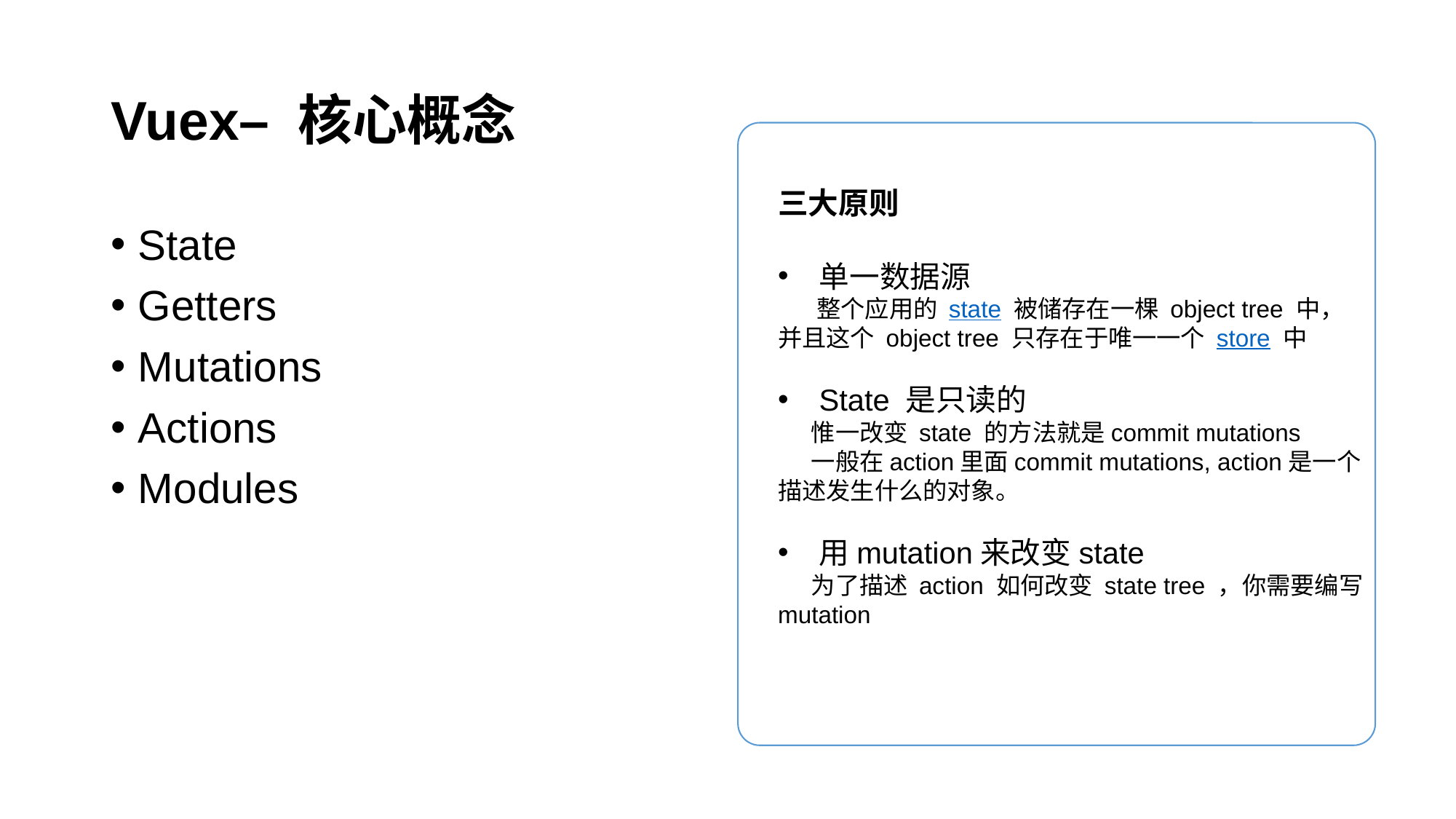

# Vuex– 核心概念

三大原则

单一数据源
      整个应用的 state 被储存在一棵 object tree 中，并且这个 object tree 只存在于唯一一个 store 中

State 是只读的
     惟一改变 state 的方法就是commit mutations
     一般在action里面commit mutations, action是一个描述发生什么的对象。

用mutation来改变state
     为了描述 action 如何改变 state tree ，你需要编写mutation

State
Getters
Mutations
Actions
Modules